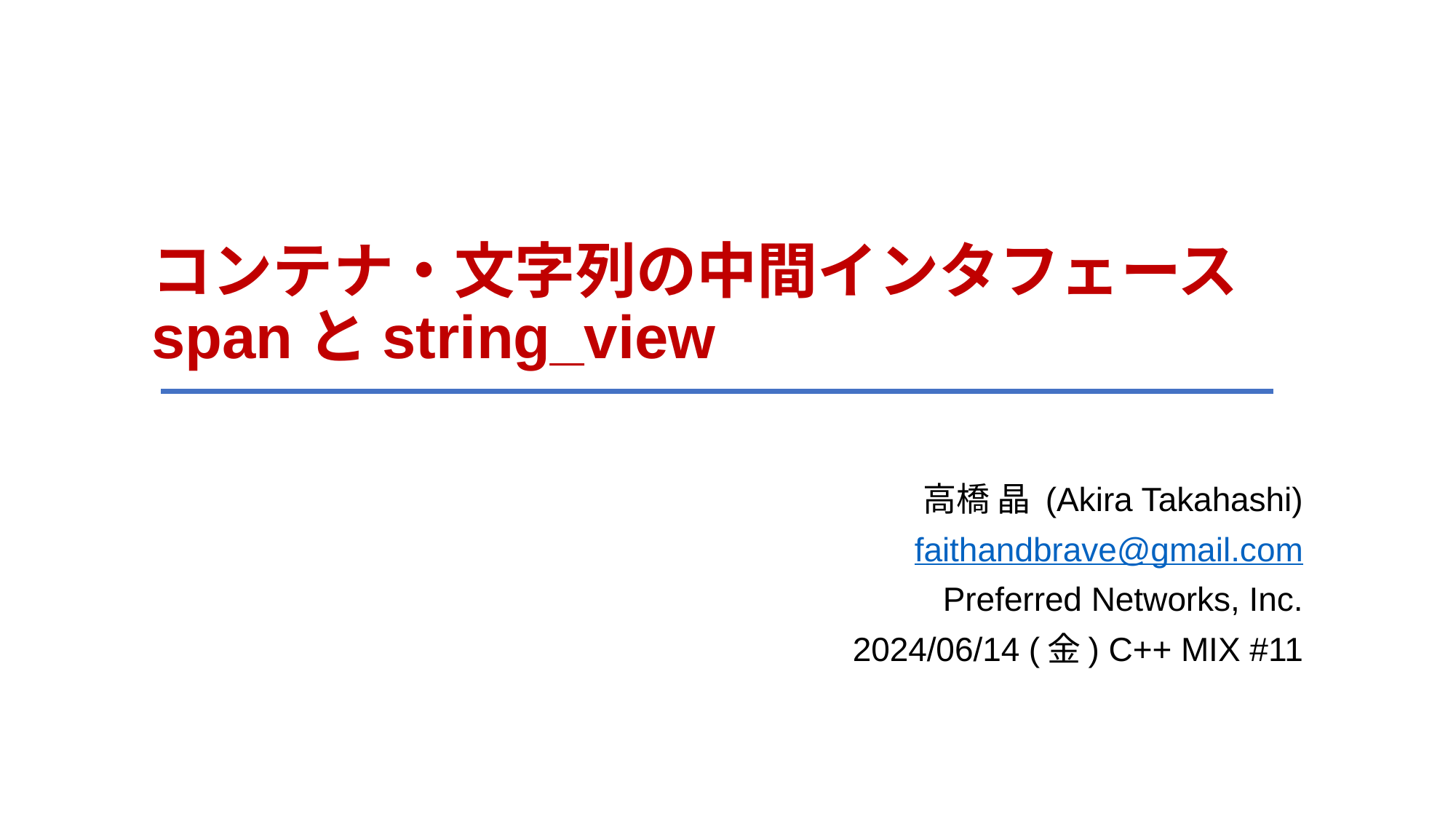

# コンテナ・文字列の中間インタフェース spanとstring_view
高橋 晶 (Akira Takahashi)
faithandbrave@gmail.com
Preferred Networks, Inc.
2024/06/14 (金) C++ MIX #11